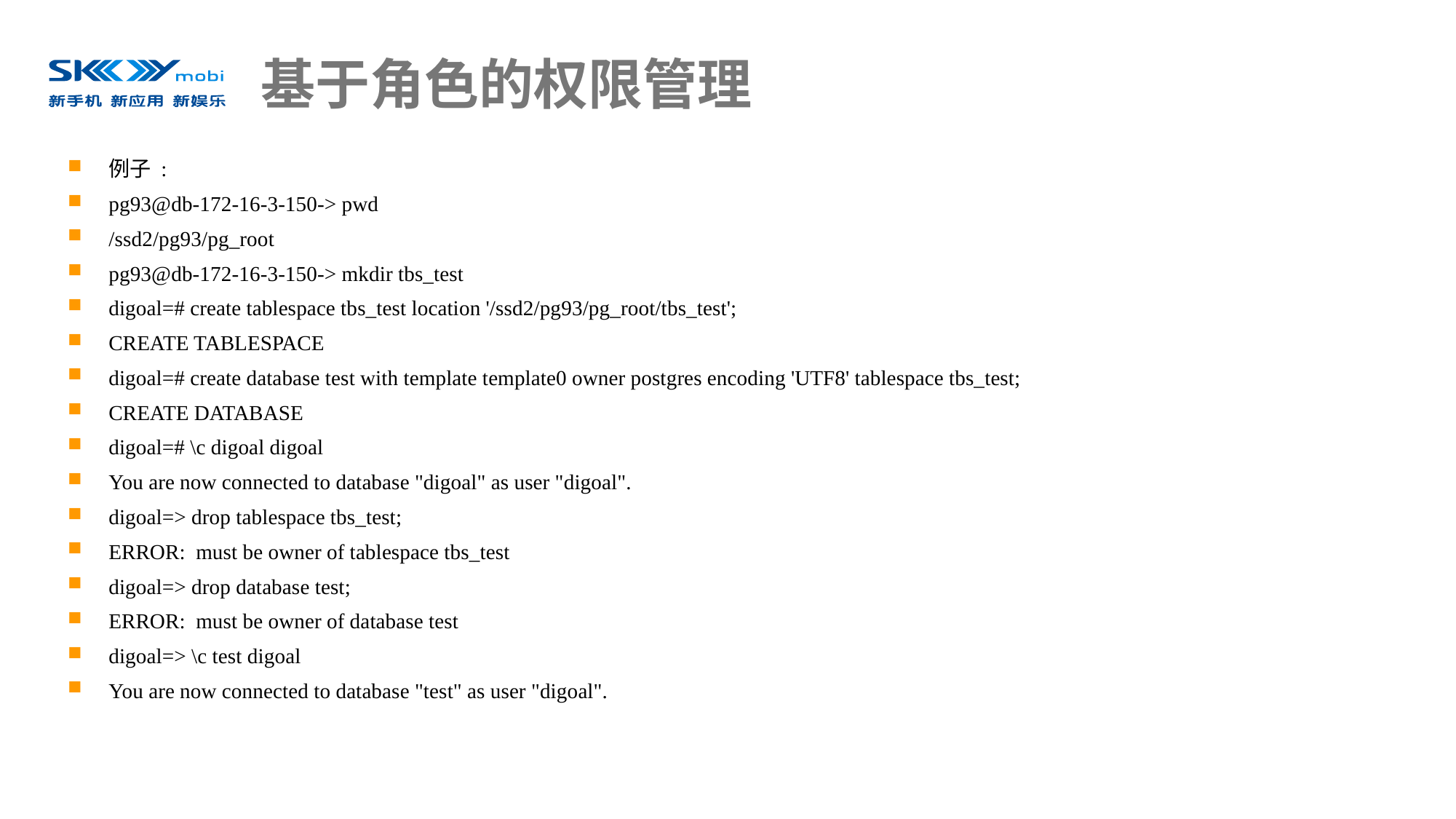

# 基于角色的权限管理
例子 :
pg93@db-172-16-3-150-> pwd
/ssd2/pg93/pg_root
pg93@db-172-16-3-150-> mkdir tbs_test
digoal=# create tablespace tbs_test location '/ssd2/pg93/pg_root/tbs_test';
CREATE TABLESPACE
digoal=# create database test with template template0 owner postgres encoding 'UTF8' tablespace tbs_test;
CREATE DATABASE
digoal=# \c digoal digoal
You are now connected to database "digoal" as user "digoal".
digoal=> drop tablespace tbs_test;
ERROR:  must be owner of tablespace tbs_test
digoal=> drop database test;
ERROR:  must be owner of database test
digoal=> \c test digoal
You are now connected to database "test" as user "digoal".